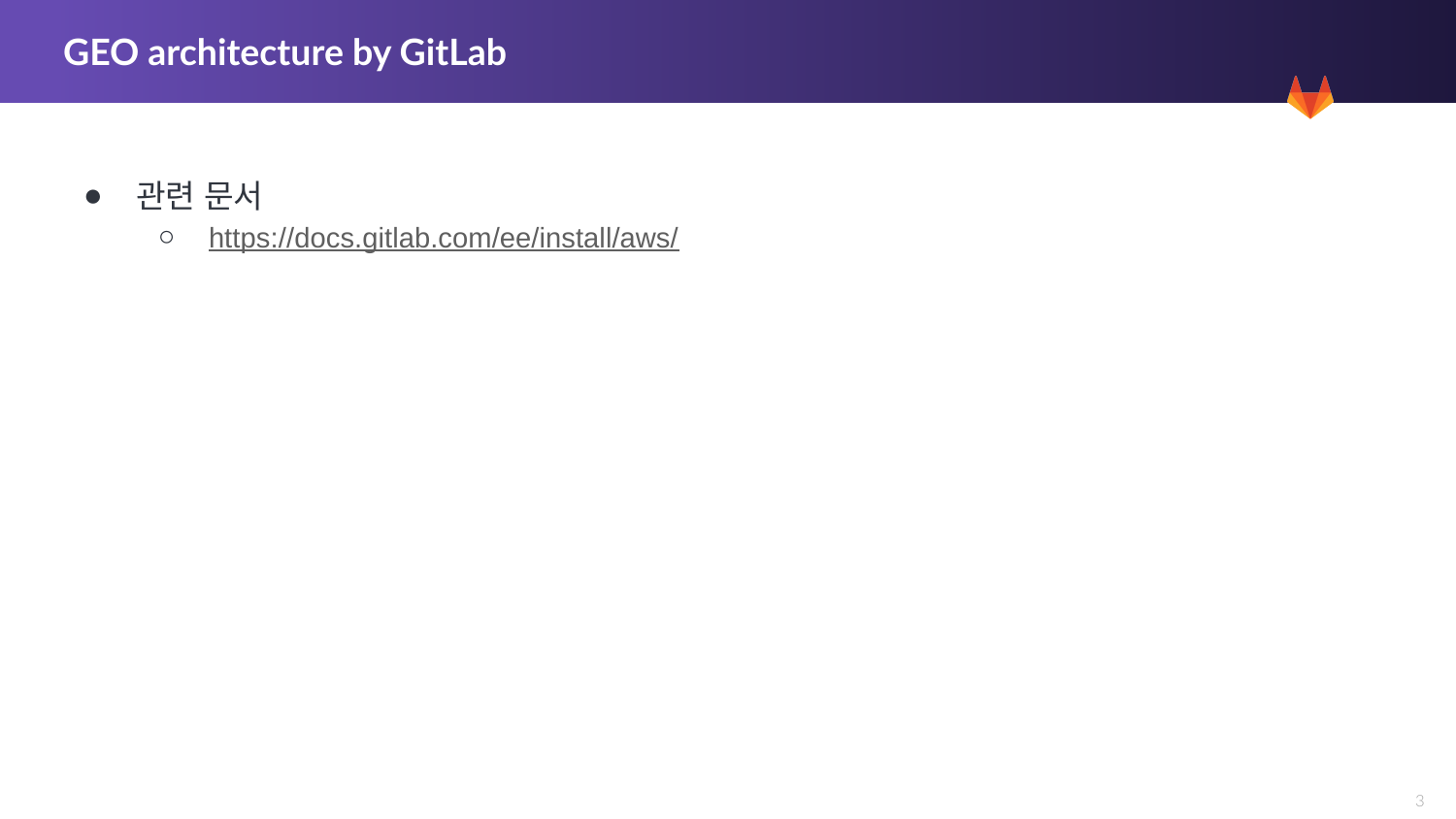

# GEO architecture by GitLab
관련 문서
https://docs.gitlab.com/ee/install/aws/